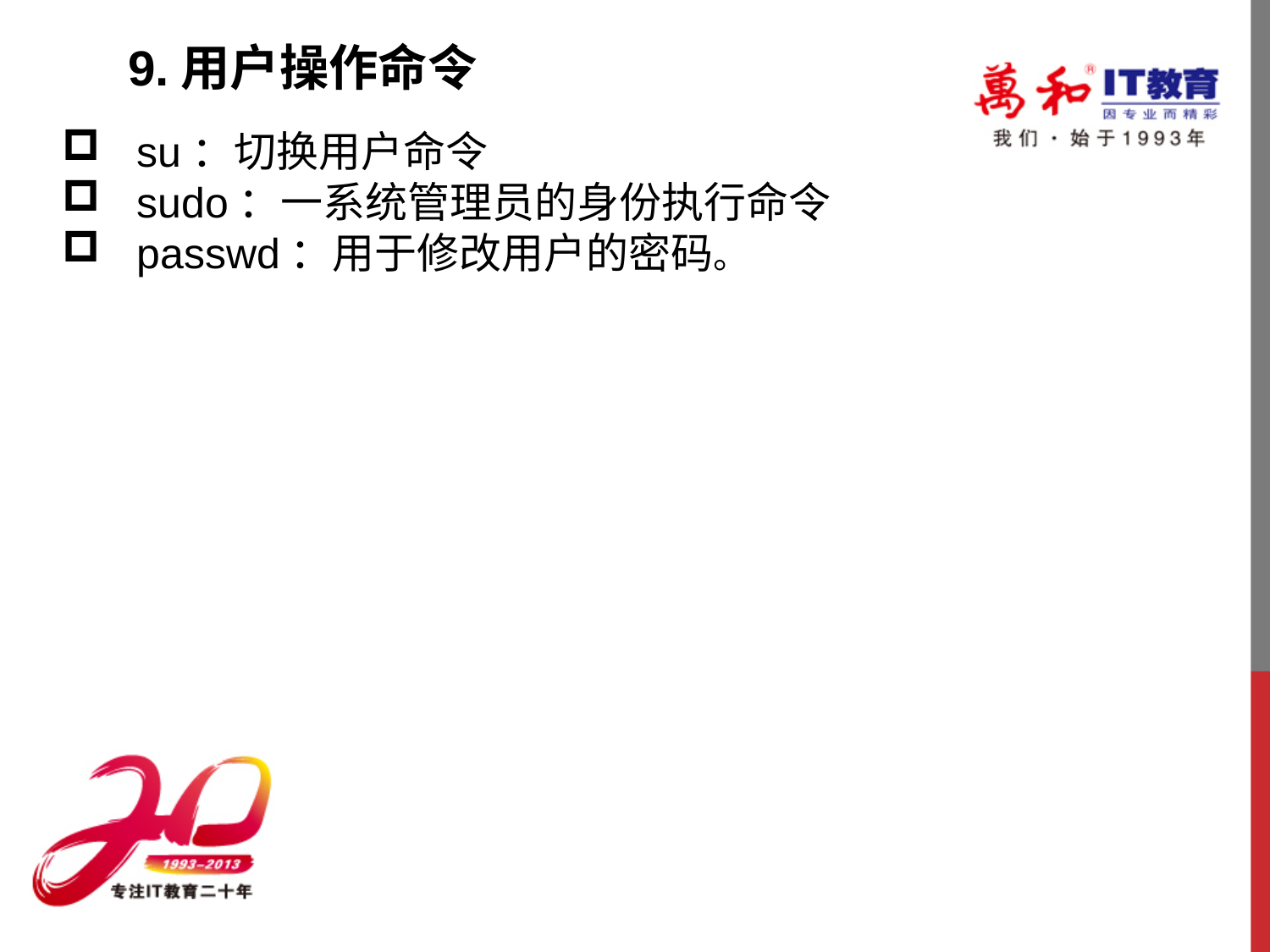

9.用户操作命令
   su：切换用户命令
   sudo：一系统管理员的身份执行命令
   passwd：用于修改用户的密码。